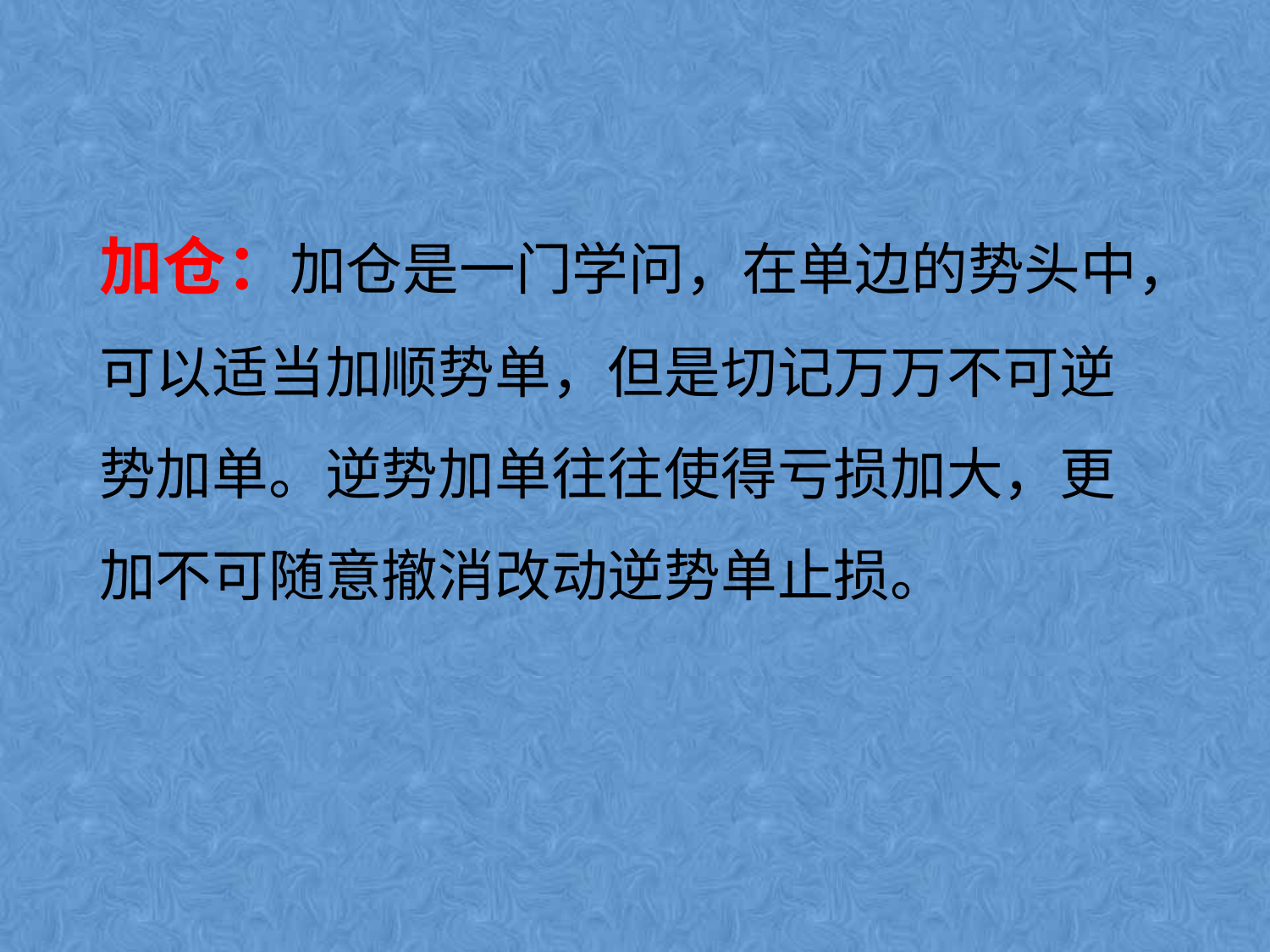

加仓：加仓是一门学问，在单边的势头中，可以适当加顺势单，但是切记万万不可逆势加单。逆势加单往往使得亏损加大，更加不可随意撤消改动逆势单止损。